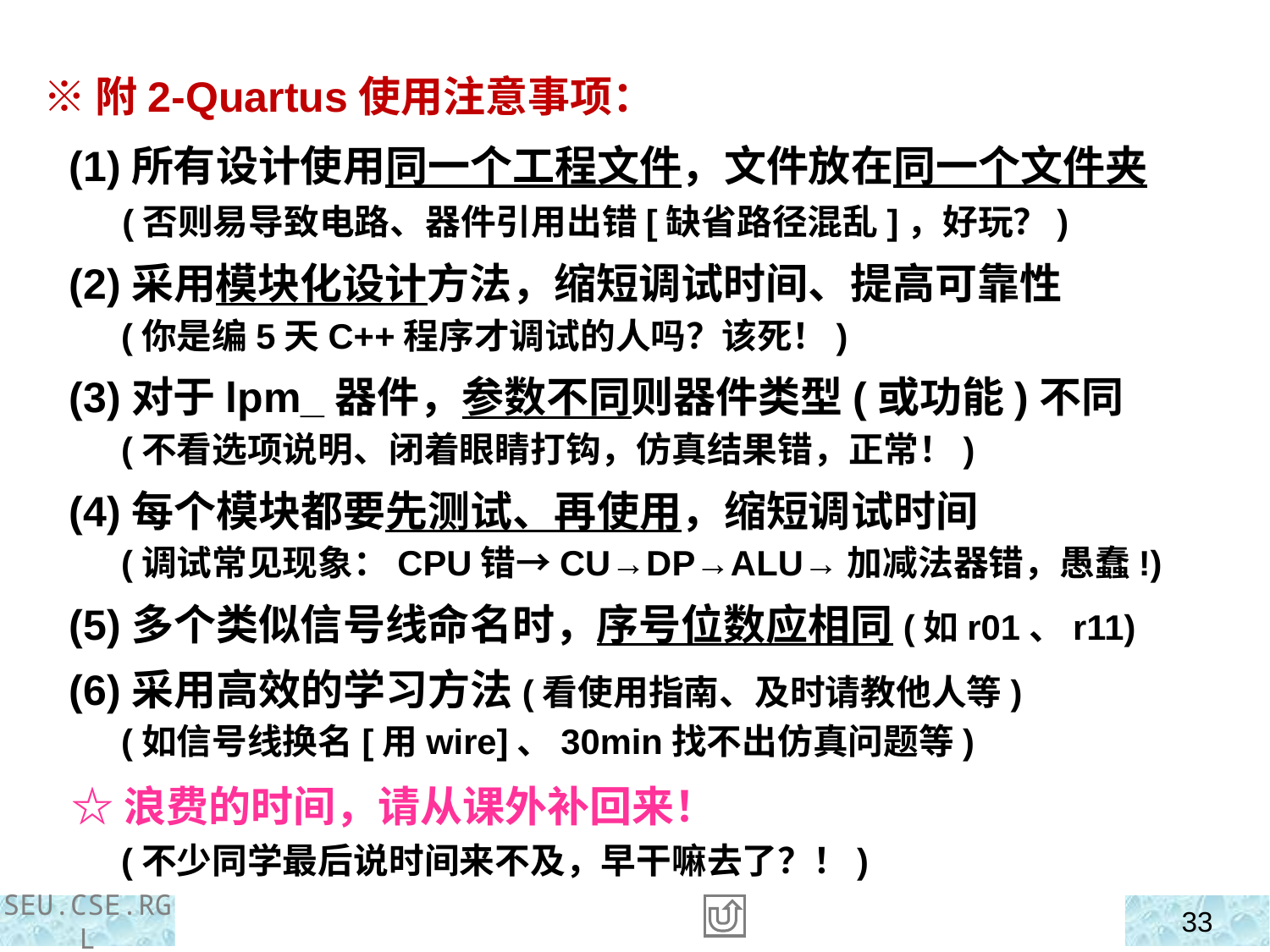

※附2-Quartus使用注意事项：
   (1)所有设计使用同一个工程文件，文件放在同一个文件夹
         (否则易导致电路、器件引用出错[缺省路径混乱]，好玩？)
   (2)采用模块化设计方法，缩短调试时间、提高可靠性
         (你是编5天C++程序才调试的人吗？该死！)
   (3)对于lpm_器件，参数不同则器件类型(或功能)不同
         (不看选项说明、闭着眼睛打钩，仿真结果错，正常！)
   (4)每个模块都要先测试、再使用，缩短调试时间
         (调试常见现象：CPU错→CU→DP→ALU→加减法器错，愚蠢!)
   (5)多个类似信号线命名时，序号位数应相同(如r01、r11)
   (6)采用高效的学习方法(看使用指南、及时请教他人等)
         (如信号线换名[用wire]、30min找不出仿真问题等)
    ☆浪费的时间，请从课外补回来！
         (不少同学最后说时间来不及，早干嘛去了？！)
SEU.CSE.RGL

33